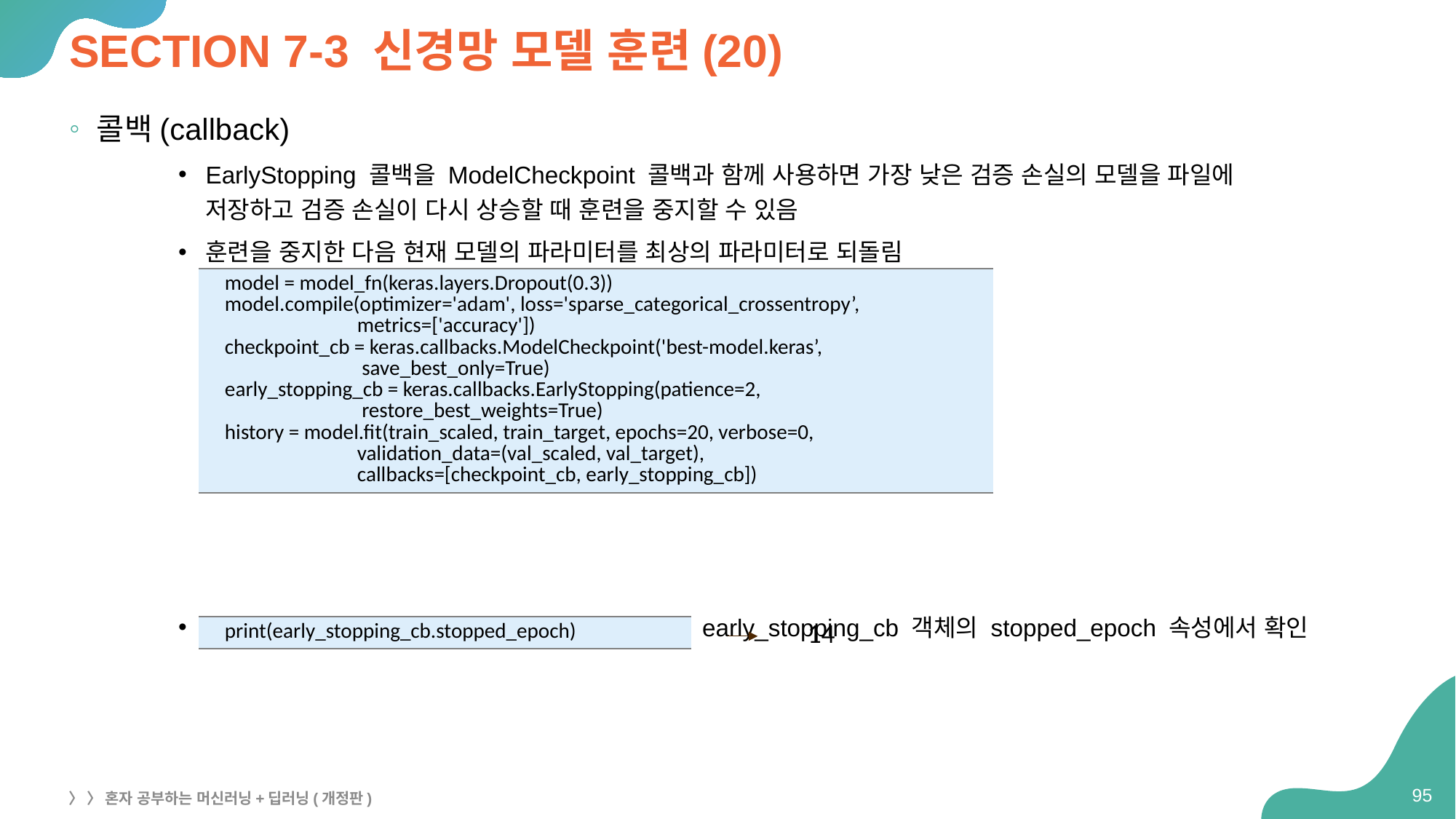

# SECTION 7-3 신경망 모델 훈련(20)
콜백(callback)
EarlyStopping 콜백을 ModelCheckpoint 콜백과 함께 사용하면 가장 낮은 검증 손실의 모델을 파일에
저장하고 검증 손실이 다시 상승할 때 훈련을 중지할 수 있음
훈련을 중지한 다음 현재 모델의 파라미터를 최상의 파라미터로 되돌림

훈련 후 몇 번째 에포크에서 훈련이 중지되었는지 early_stopping_cb 객체의 stopped_epoch 속성에서 확인
| model = model\_fn(keras.layers.Dropout(0.3)) model.compile(optimizer='adam', loss='sparse\_categorical\_crossentropy’, metrics=['accuracy']) checkpoint\_cb = keras.callbacks.ModelCheckpoint('best-model.keras’, save\_best\_only=True) early\_stopping\_cb = keras.callbacks.EarlyStopping(patience=2, restore\_best\_weights=True) history = model.fit(train\_scaled, train\_target, epochs=20, verbose=0, validation\_data=(val\_scaled, val\_target), callbacks=[checkpoint\_cb, early\_stopping\_cb]) |
| --- |
14
| print(early\_stopping\_cb.stopped\_epoch) |
| --- |
95
〉 〉 혼자 공부하는 머신러닝+딥러닝(개정판)